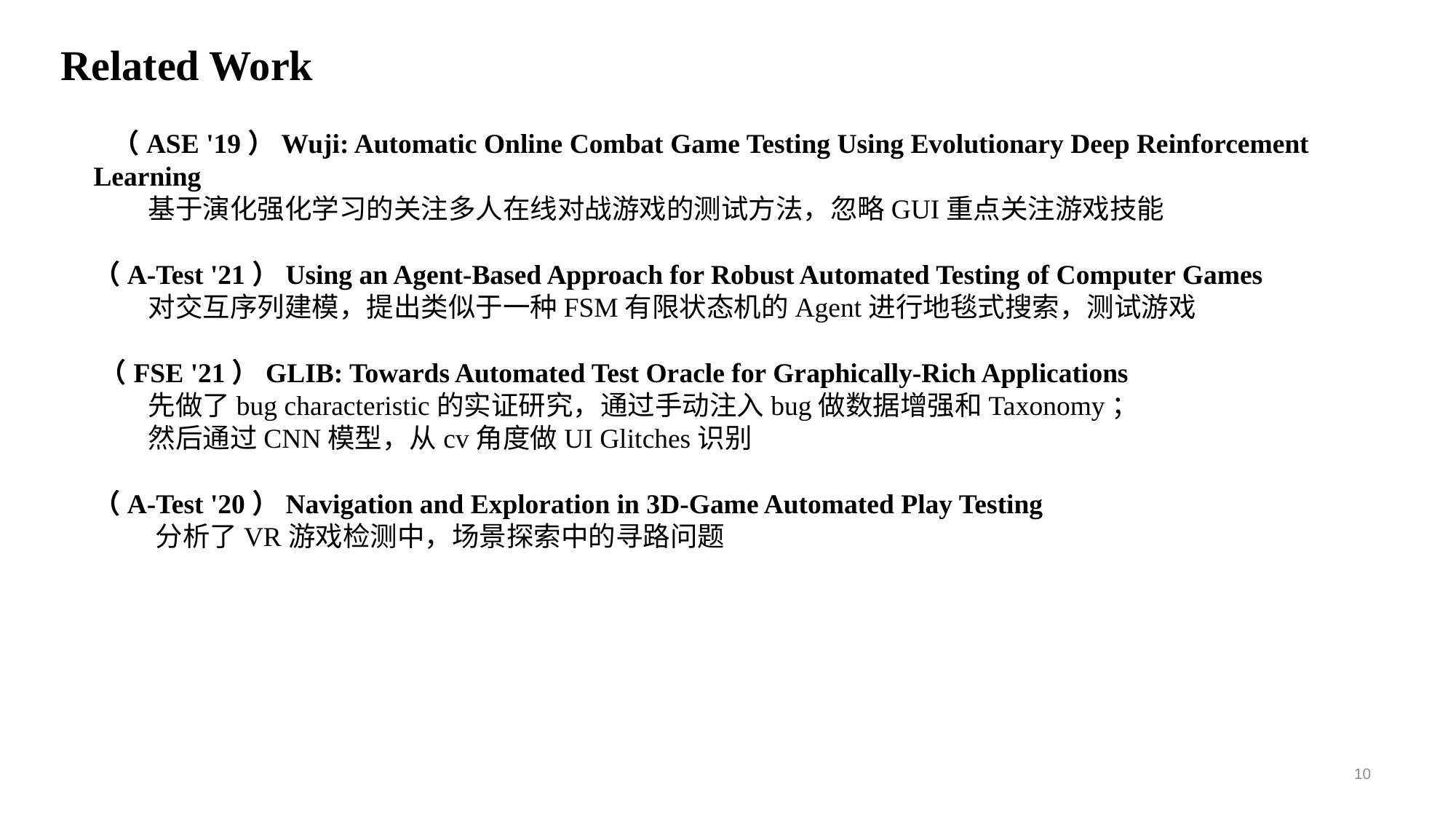

Related Work
  （ASE '19）Wuji: Automatic Online Combat Game Testing Using Evolutionary Deep Reinforcement Learning
基于演化强化学习的关注多人在线对战游戏的测试方法，忽略GUI重点关注游戏技能

（A-Test '21）Using an Agent-Based Approach for Robust Automated Testing of Computer Games
对交互序列建模，提出类似于一种FSM有限状态机的Agent进行地毯式搜索，测试游戏
 （FSE '21）GLIB: Towards Automated Test Oracle for Graphically-Rich Applications
先做了bug characteristic的实证研究，通过手动注入bug做数据增强和Taxonomy；
然后通过CNN模型，从cv角度做UI Glitches识别

（A-Test '20）Navigation and Exploration in 3D-Game Automated Play Testing
        分析了VR游戏检测中，场景探索中的寻路问题
10